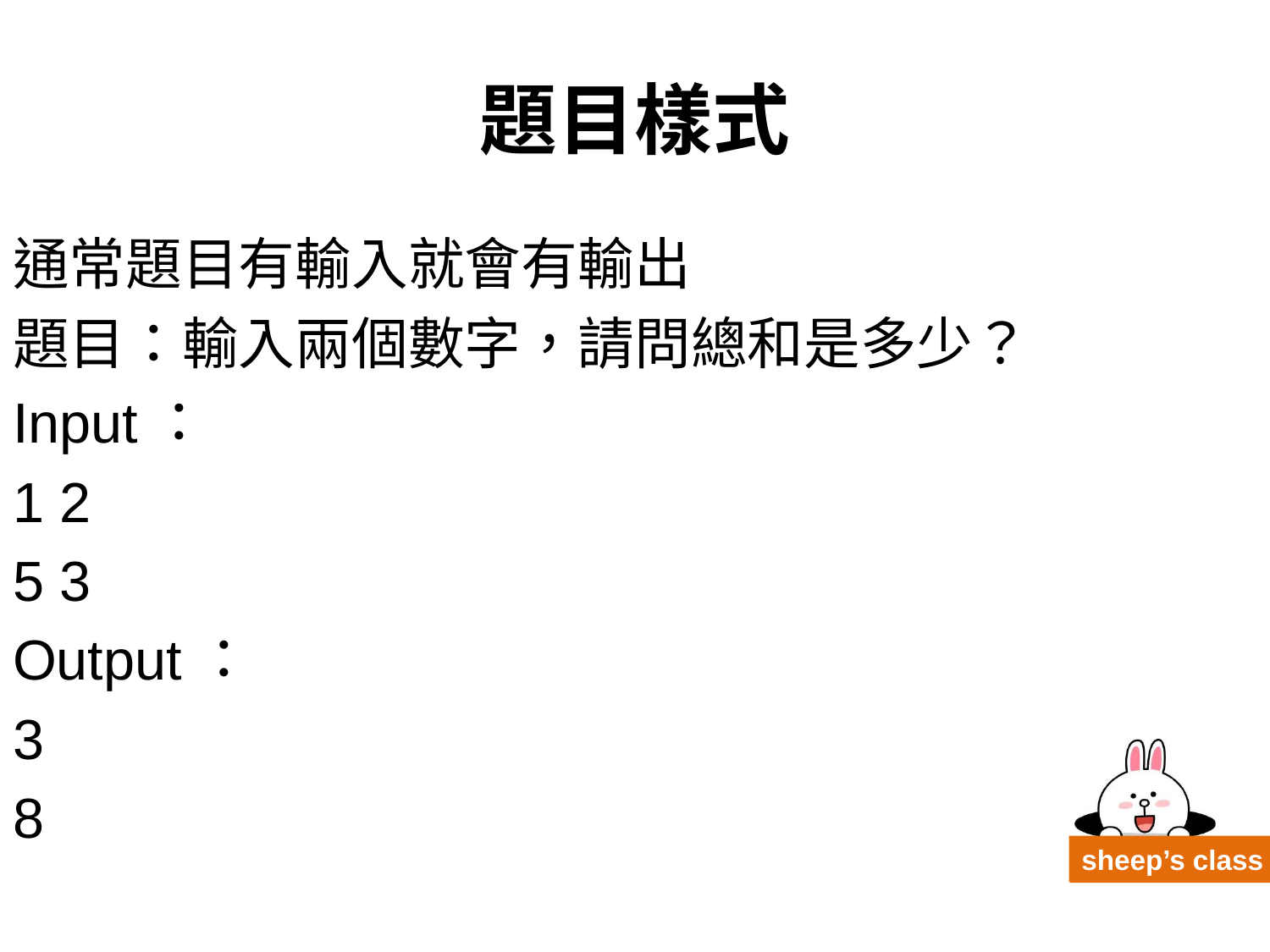

# 題目樣式
通常題目有輸入就會有輸出
題目：輸入兩個數字，請問總和是多少？
Input：
1 2
5 3
Output：
3
8